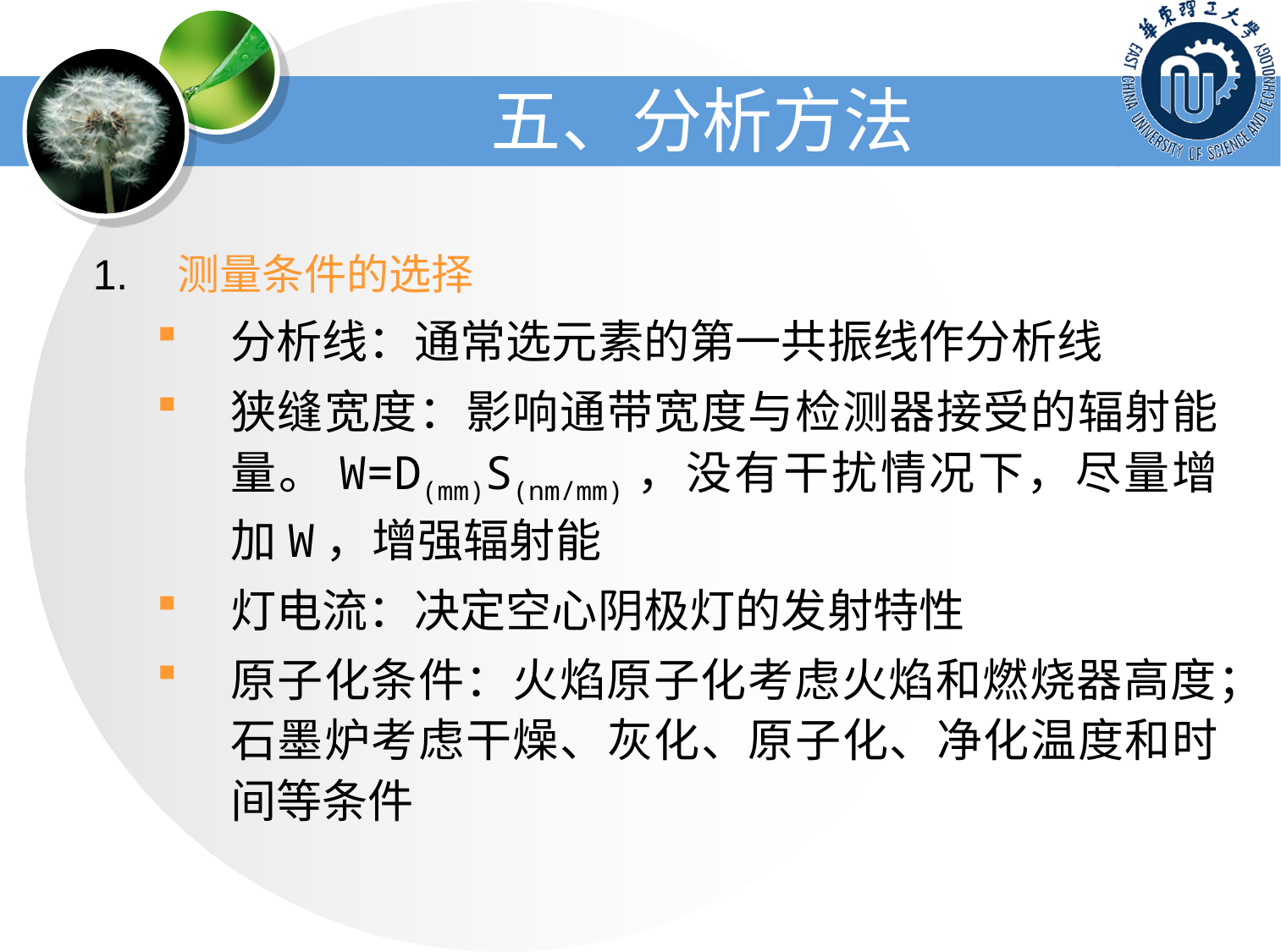

五、分析方法
测量条件的选择
分析线：通常选元素的第一共振线作分析线
狭缝宽度：影响通带宽度与检测器接受的辐射能量。W=D(mm)S(nm/mm)，没有干扰情况下，尽量增加W，增强辐射能
灯电流：决定空心阴极灯的发射特性
原子化条件：火焰原子化考虑火焰和燃烧器高度；石墨炉考虑干燥、灰化、原子化、净化温度和时间等条件